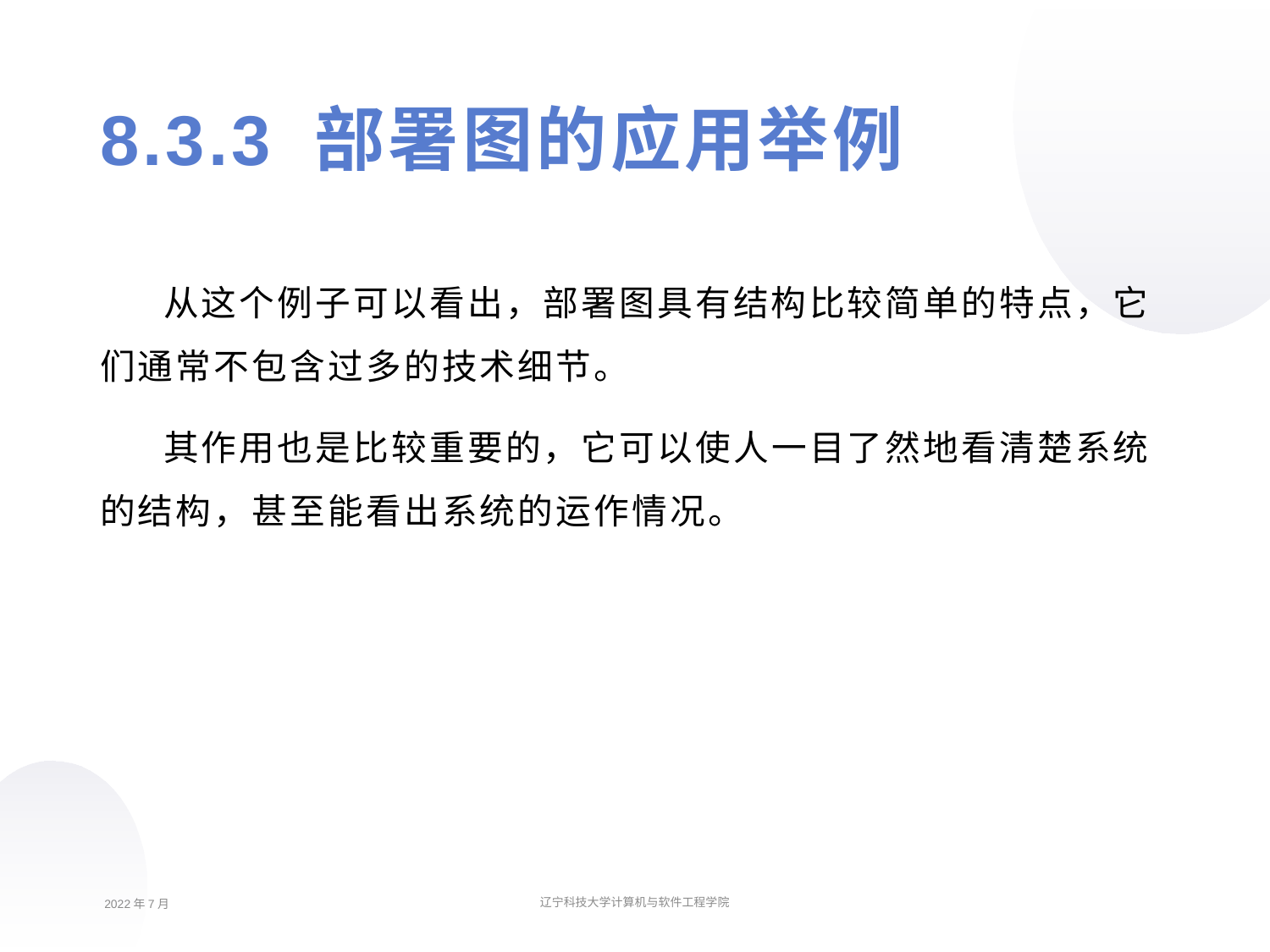

8.3.3 部署图的应用举例
从这个例子可以看出，部署图具有结构比较简单的特点，它们通常不包含过多的技术细节。
其作用也是比较重要的，它可以使人一目了然地看清楚系统的结构，甚至能看出系统的运作情况。

2022年7月
辽宁科技大学计算机与软件工程学院
88